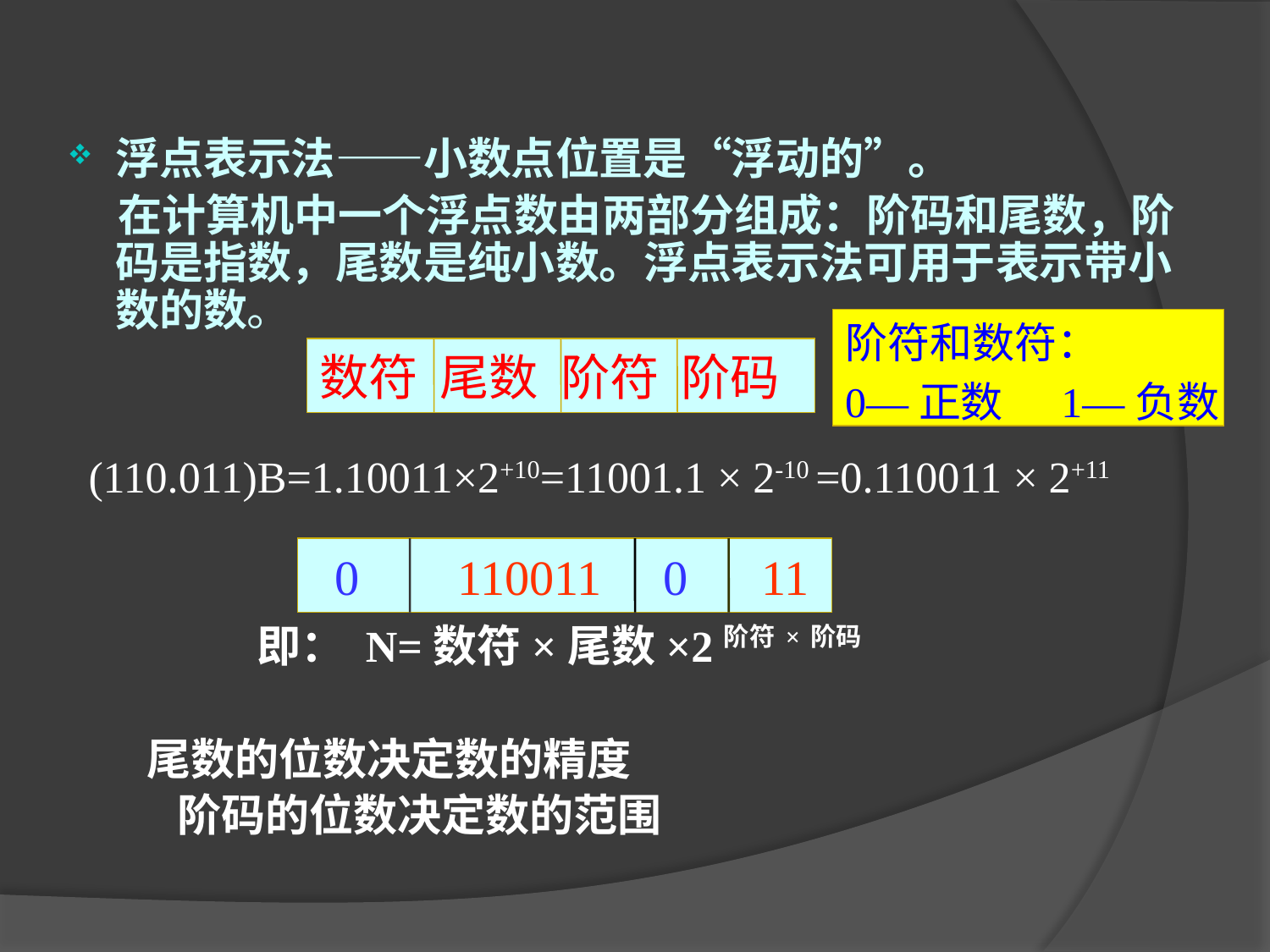

浮点表示法——小数点位置是“浮动的”。
    在计算机中一个浮点数由两部分组成：阶码和尾数，阶码是指数，尾数是纯小数。浮点表示法可用于表示带小数的数。

  (110.011)B=1.10011×2+10=11001.1 × 2-10 =0.110011 × 2+11

                  即： N=数符×尾数×2阶符×阶码

            尾数的位数决定数的精度
          阶码的位数决定数的范围

阶符和数符：
0—正数     1—负数
数符  尾数  阶符  阶码

  0        110011     0      11